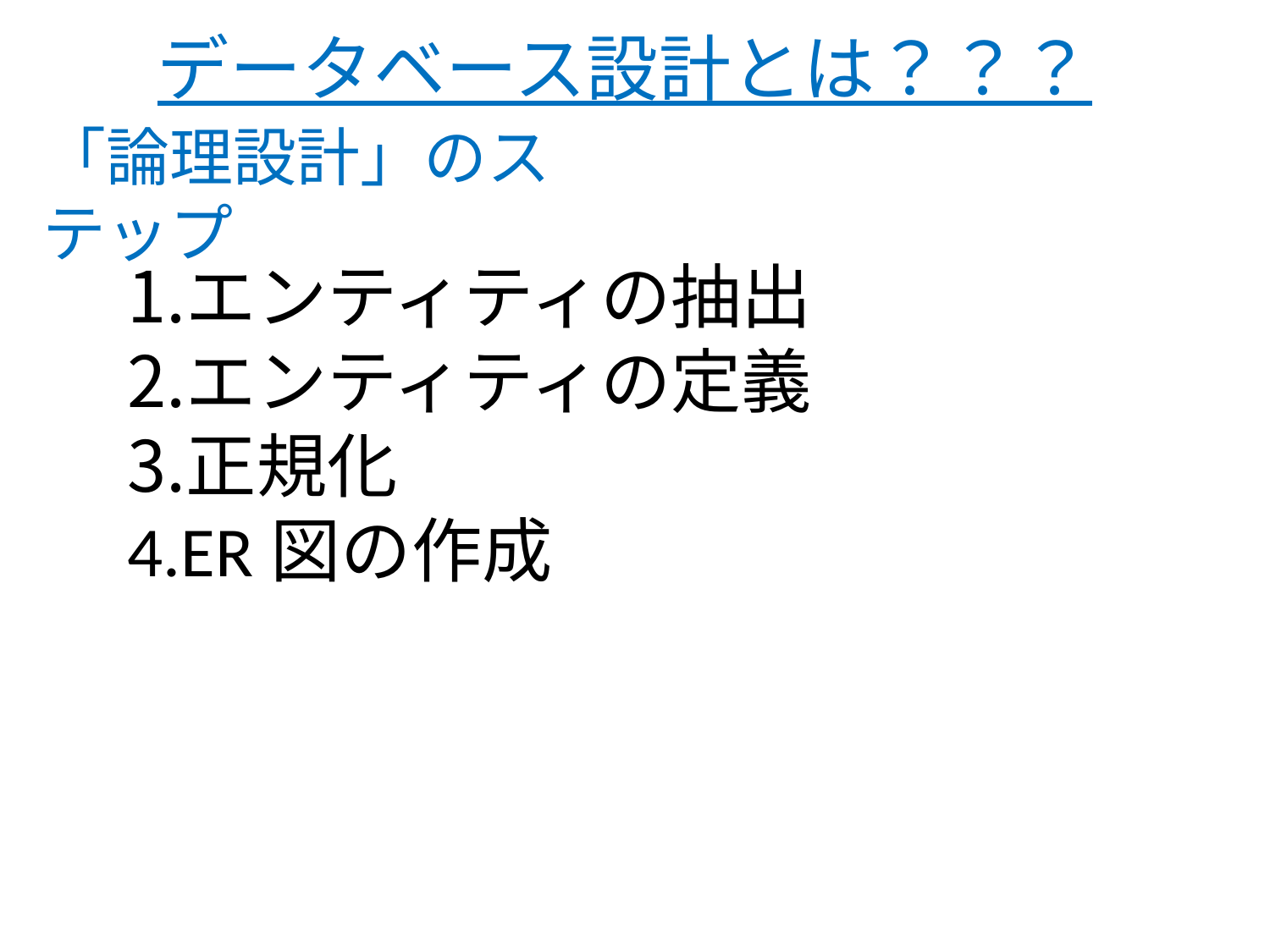

# データベース設計とは？？？
「論理設計」のステップ
エンティティの抽出
エンティティの定義
正規化
ER図の作成